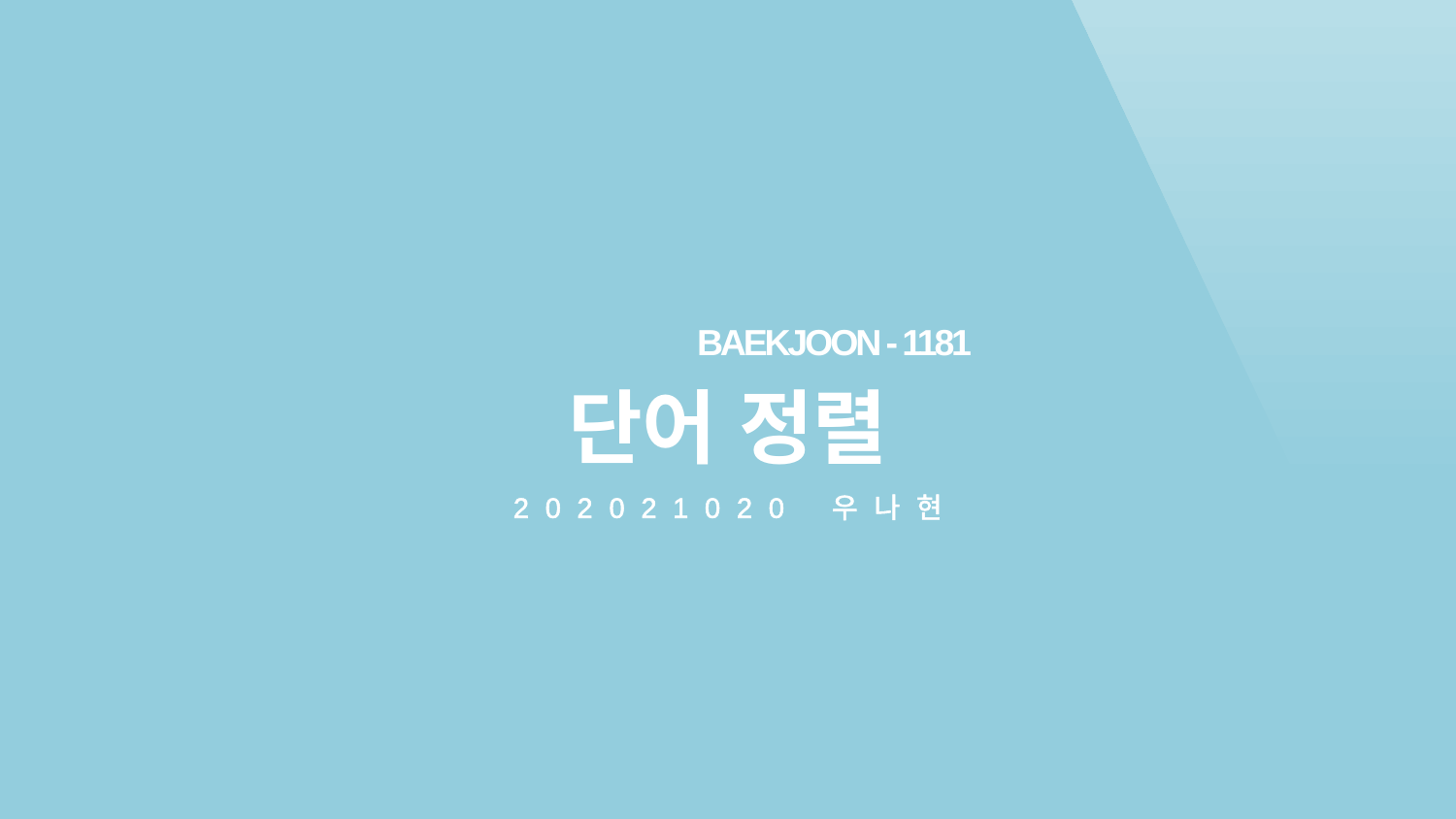

BAEKJOON - 1181
단어 정렬
202021020 우나현